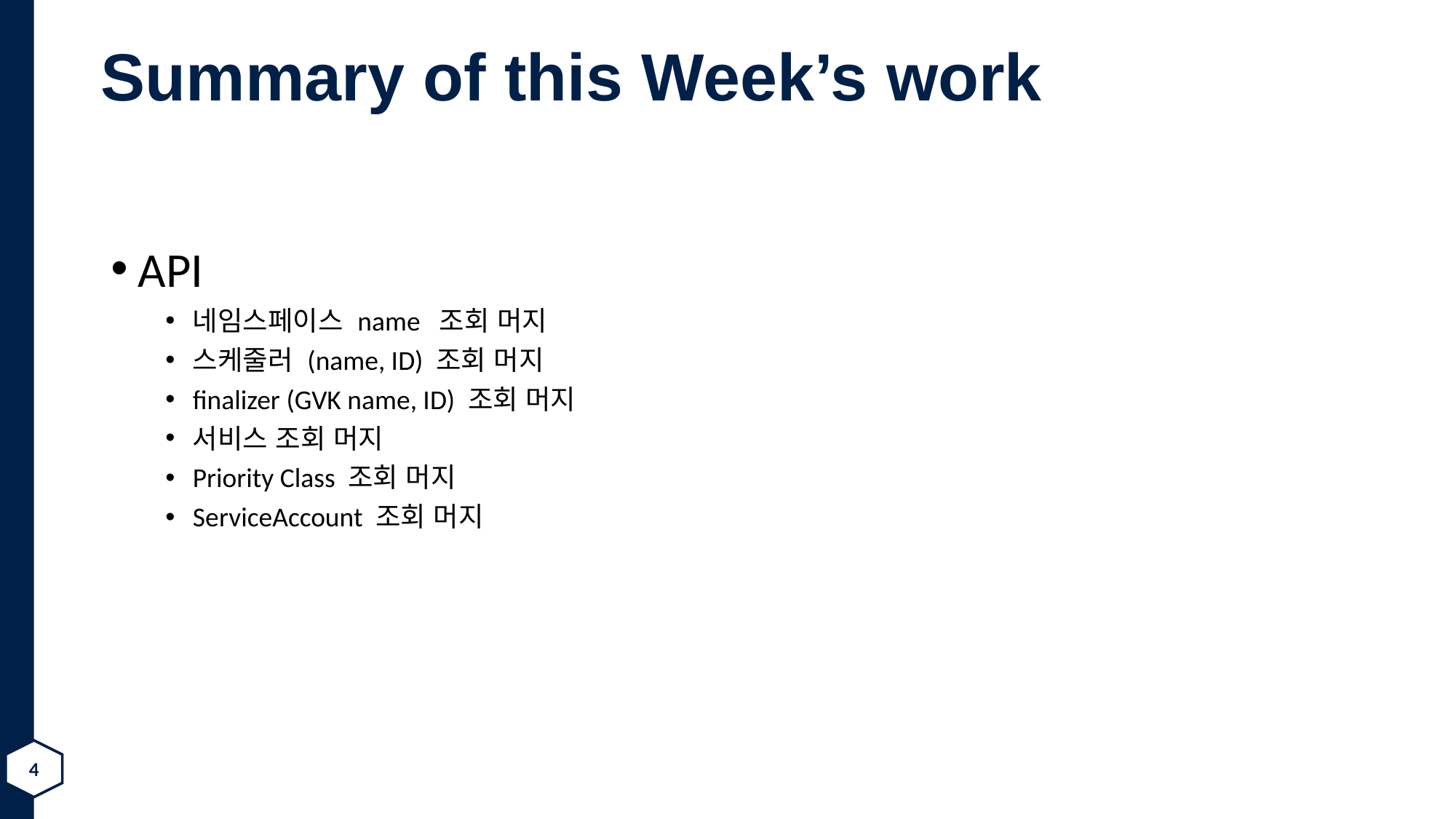

# Summary of this Week’s work

API
네임스페이스 name  조회 머지
스케줄러 (name, ID) 조회 머지
finalizer (GVK name, ID) 조회 머지
서비스 조회 머지
Priority Class 조회 머지
ServiceAccount 조회 머지